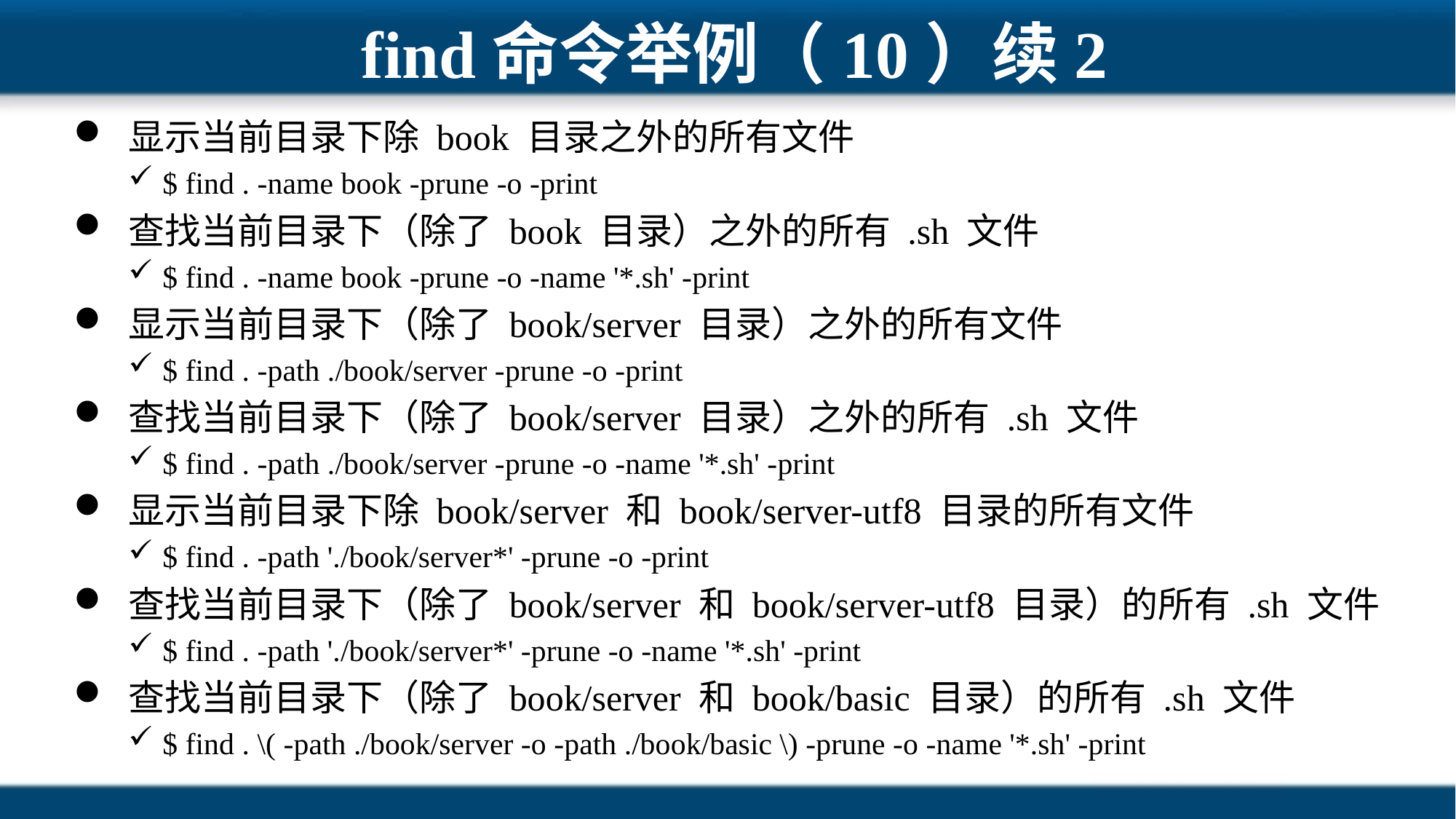

# find命令举例（10）续2
显示当前目录下除 book 目录之外的所有文件
$ find . -name book -prune -o -print
查找当前目录下（除了 book 目录）之外的所有 .sh 文件
$ find . -name book -prune -o -name '*.sh' -print
显示当前目录下（除了 book/server 目录）之外的所有文件
$ find . -path ./book/server -prune -o -print
查找当前目录下（除了 book/server 目录）之外的所有 .sh 文件
$ find . -path ./book/server -prune -o -name '*.sh' -print
显示当前目录下除 book/server 和 book/server-utf8 目录的所有文件
$ find . -path './book/server*' -prune -o -print
查找当前目录下（除了 book/server 和 book/server-utf8 目录）的所有 .sh 文件
$ find . -path './book/server*' -prune -o -name '*.sh' -print
查找当前目录下（除了 book/server 和 book/basic 目录）的所有 .sh 文件
$ find . \( -path ./book/server -o -path ./book/basic \) -prune -o -name '*.sh' -print